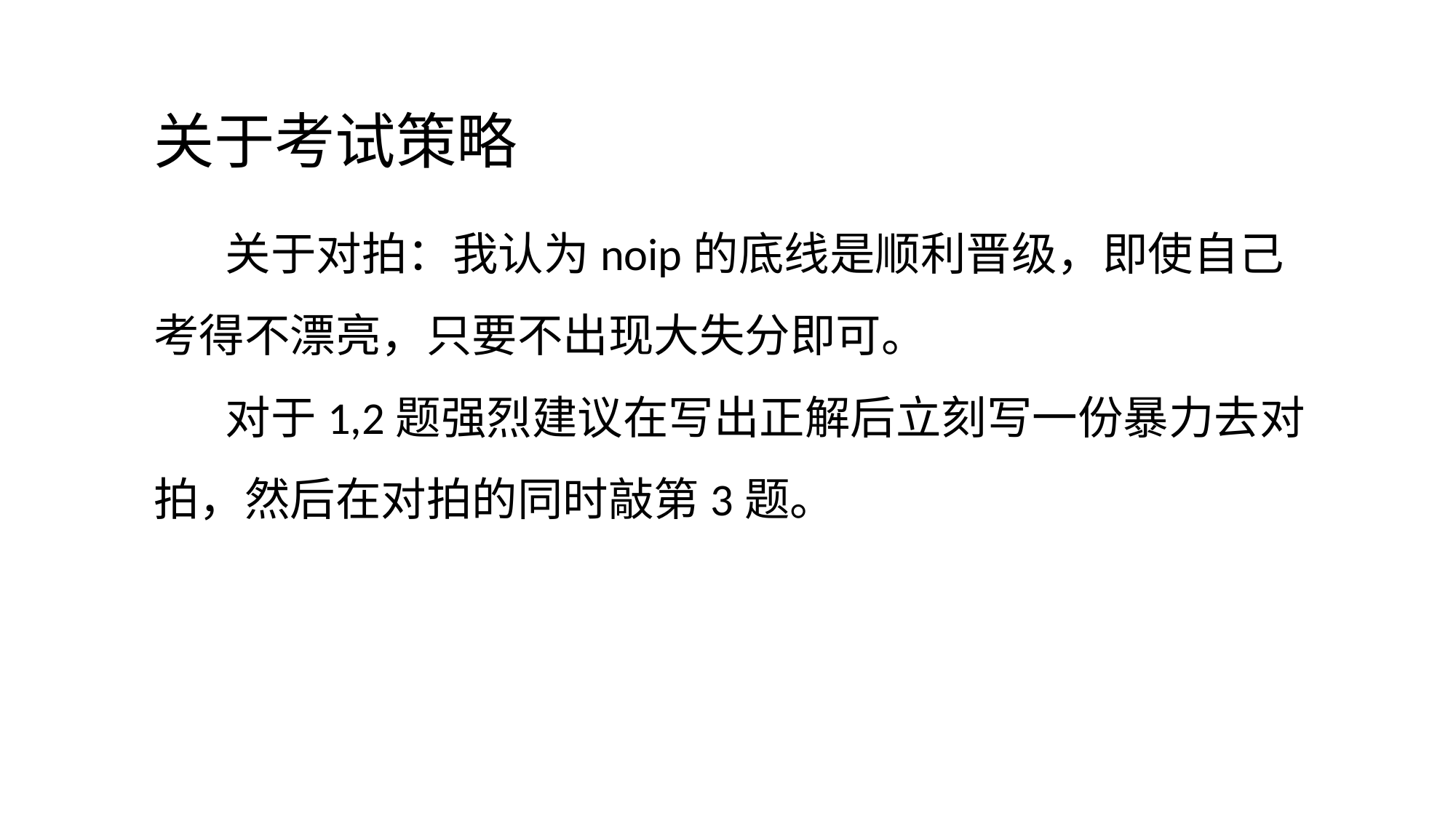

关于考试策略
关于对拍：我认为noip的底线是顺利晋级，即使自己考得不漂亮，只要不出现大失分即可。
对于1,2题强烈建议在写出正解后立刻写一份暴力去对拍，然后在对拍的同时敲第3题。